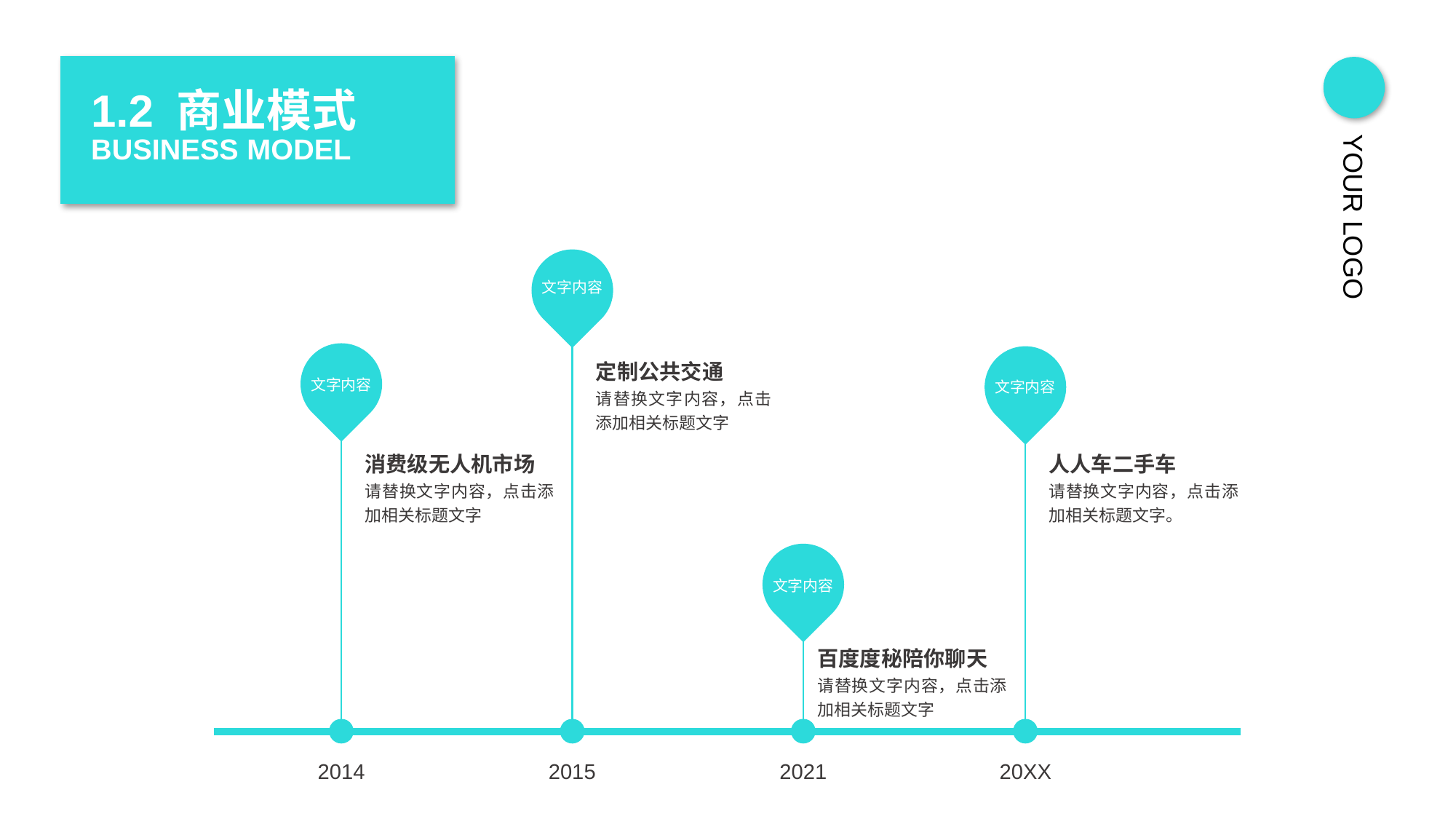

1.2 商业模式
BUSINESS MODEL
YOUR LOGO

文字内容

文字内容

文字内容
定制公共交通
请替换文字内容，点击添加相关标题文字
消费级无人机市场
人人车二手车
请替换文字内容，点击添加相关标题文字
请替换文字内容，点击添加相关标题文字。

文字内容
百度度秘陪你聊天
请替换文字内容，点击添加相关标题文字

2014
2015
2021
20XX